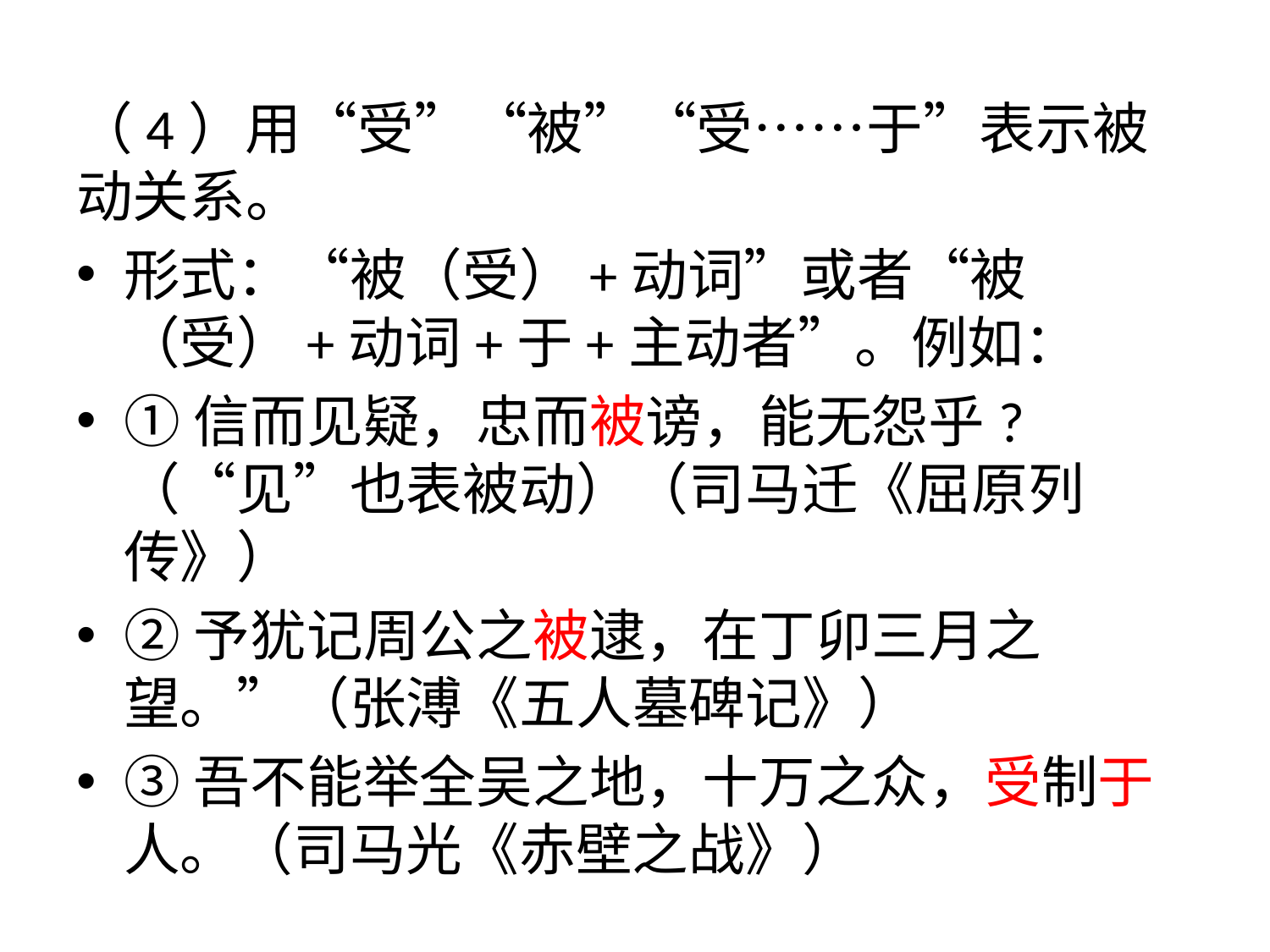

（4）用“受”“被”“受……于”表示被动关系。
形式：“被（受）+动词”或者“被（受）+动词+于+主动者”。例如：
①信而见疑，忠而被谤，能无怨乎? （“见”也表被动）（司马迁《屈原列传》）
②予犹记周公之被逮，在丁卯三月之望。”（张溥《五人墓碑记》）
③吾不能举全吴之地，十万之众，受制于人。（司马光《赤壁之战》）